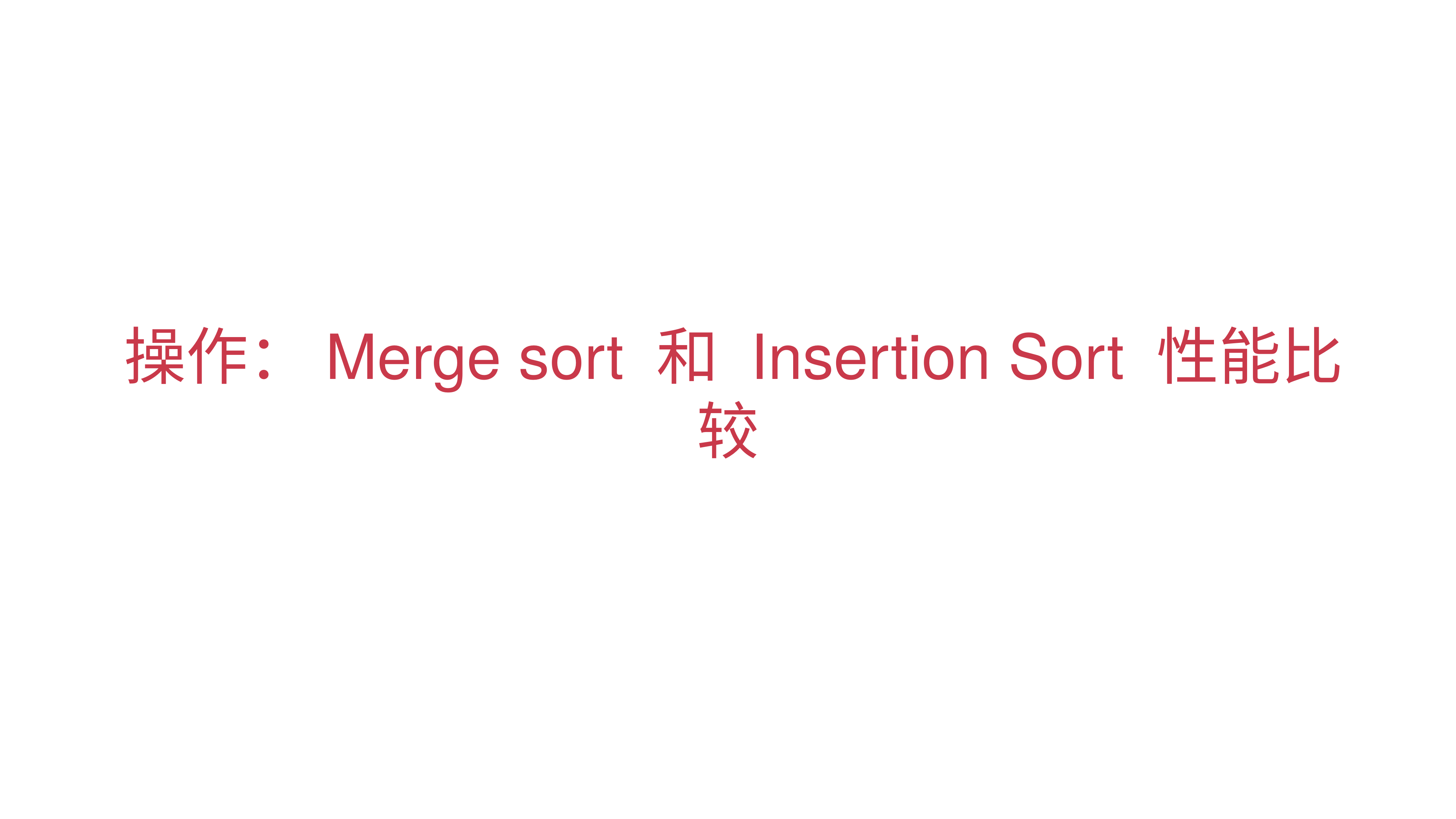

# 操作：Merge sort 和 Insertion Sort 性能比较